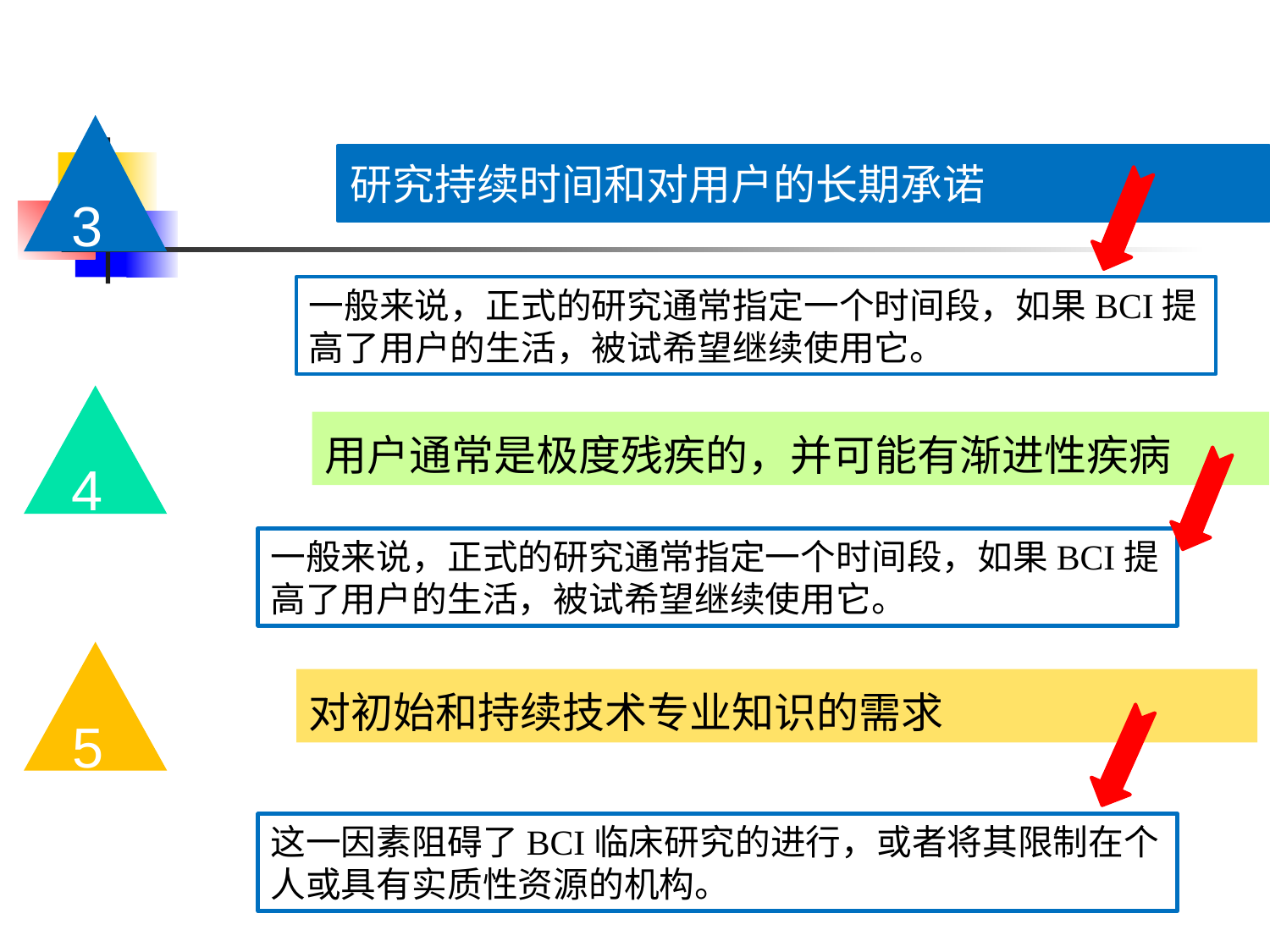

3
研究持续时间和对用户的长期承诺

一般来说，正式的研究通常指定一个时间段，如果BCI提高了用户的生活，被试希望继续使用它。
4
用户通常是极度残疾的，并可能有渐进性疾病

一般来说，正式的研究通常指定一个时间段，如果BCI提高了用户的生活，被试希望继续使用它。
5
对初始和持续技术专业知识的需求

这一因素阻碍了BCI临床研究的进行，或者将其限制在个人或具有实质性资源的机构。